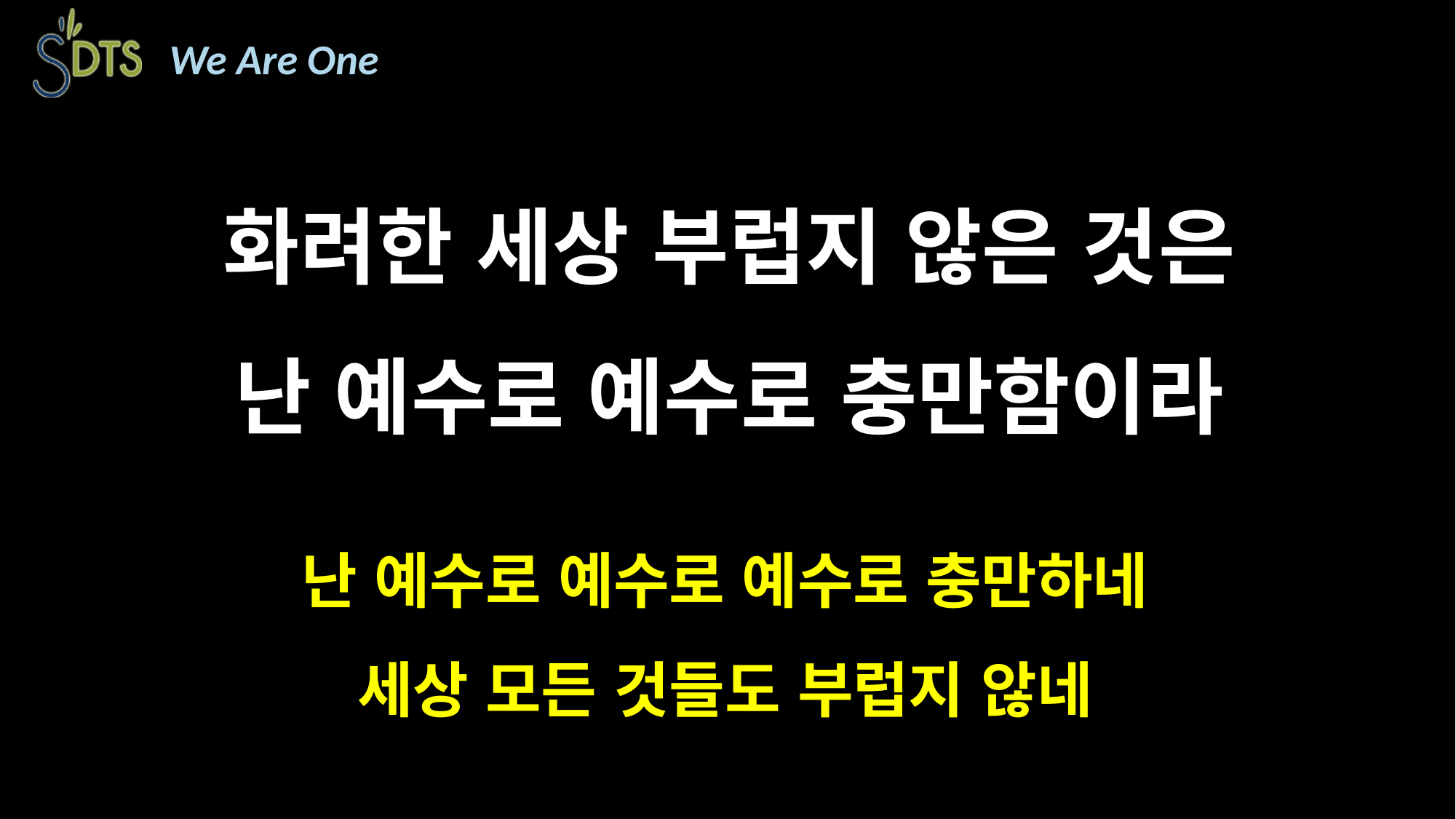

화려한 세상 부럽지 않은 것은
난 예수로 예수로 충만함이라
난 예수로 예수로 예수로 충만하네
세상 모든 것들도 부럽지 않네